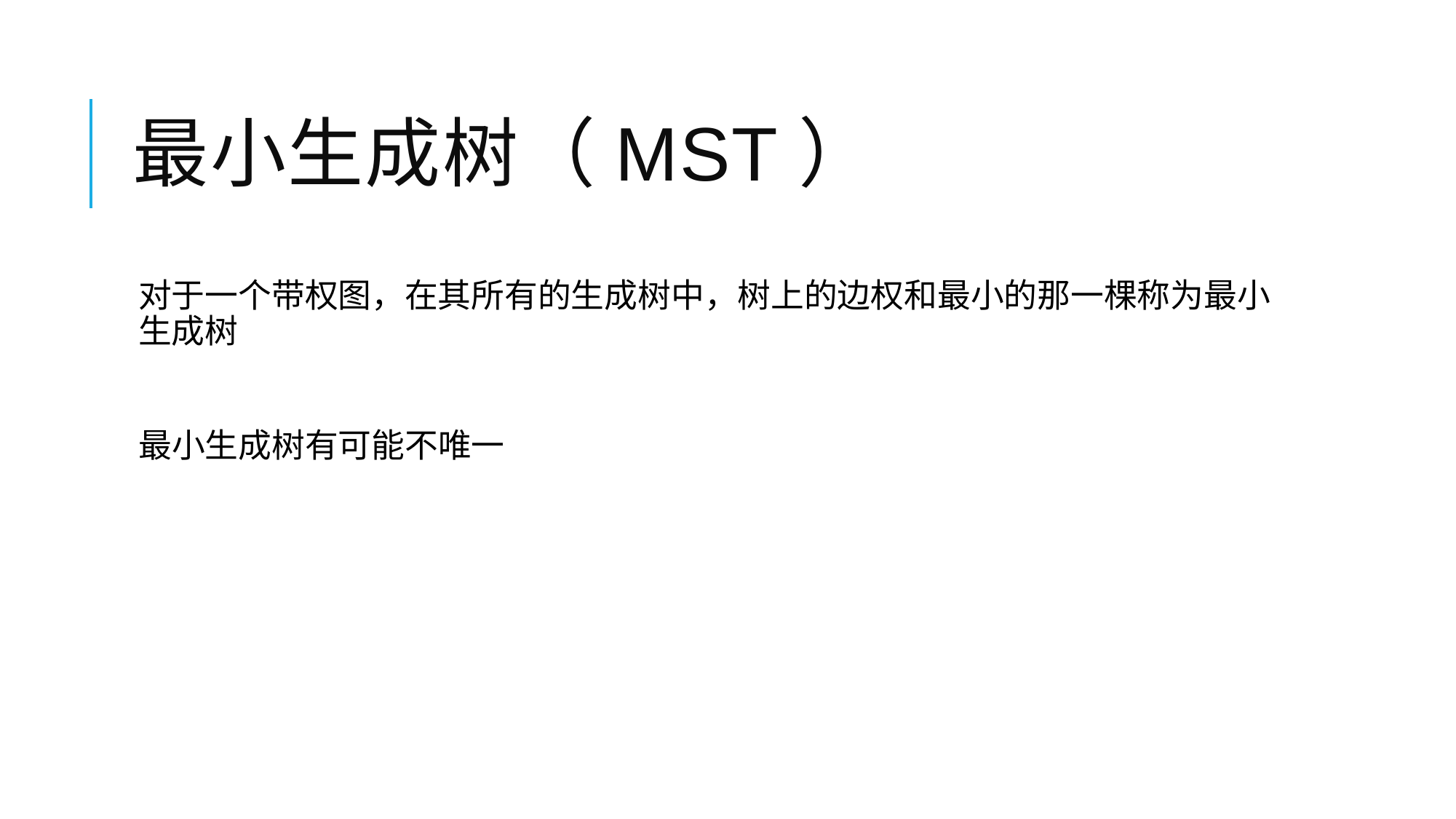

# 最小生成树（MST）
对于一个带权图，在其所有的生成树中，树上的边权和最小的那一棵称为最小生成树

最小生成树有可能不唯一